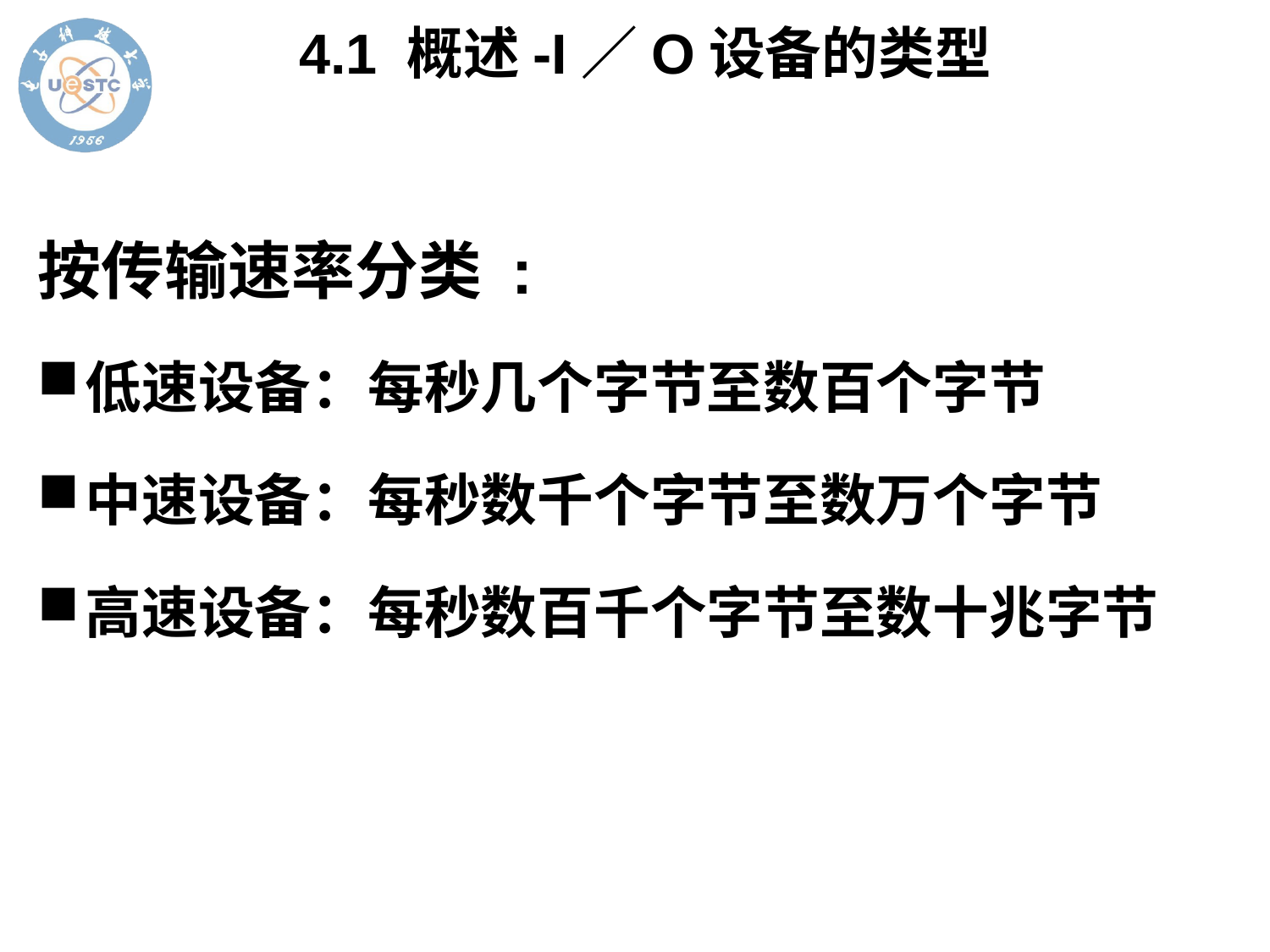

# 4.1 概述-I／O设备的类型
按传输速率分类 :
低速设备：每秒几个字节至数百个字节
中速设备：每秒数千个字节至数万个字节
高速设备：每秒数百千个字节至数十兆字节